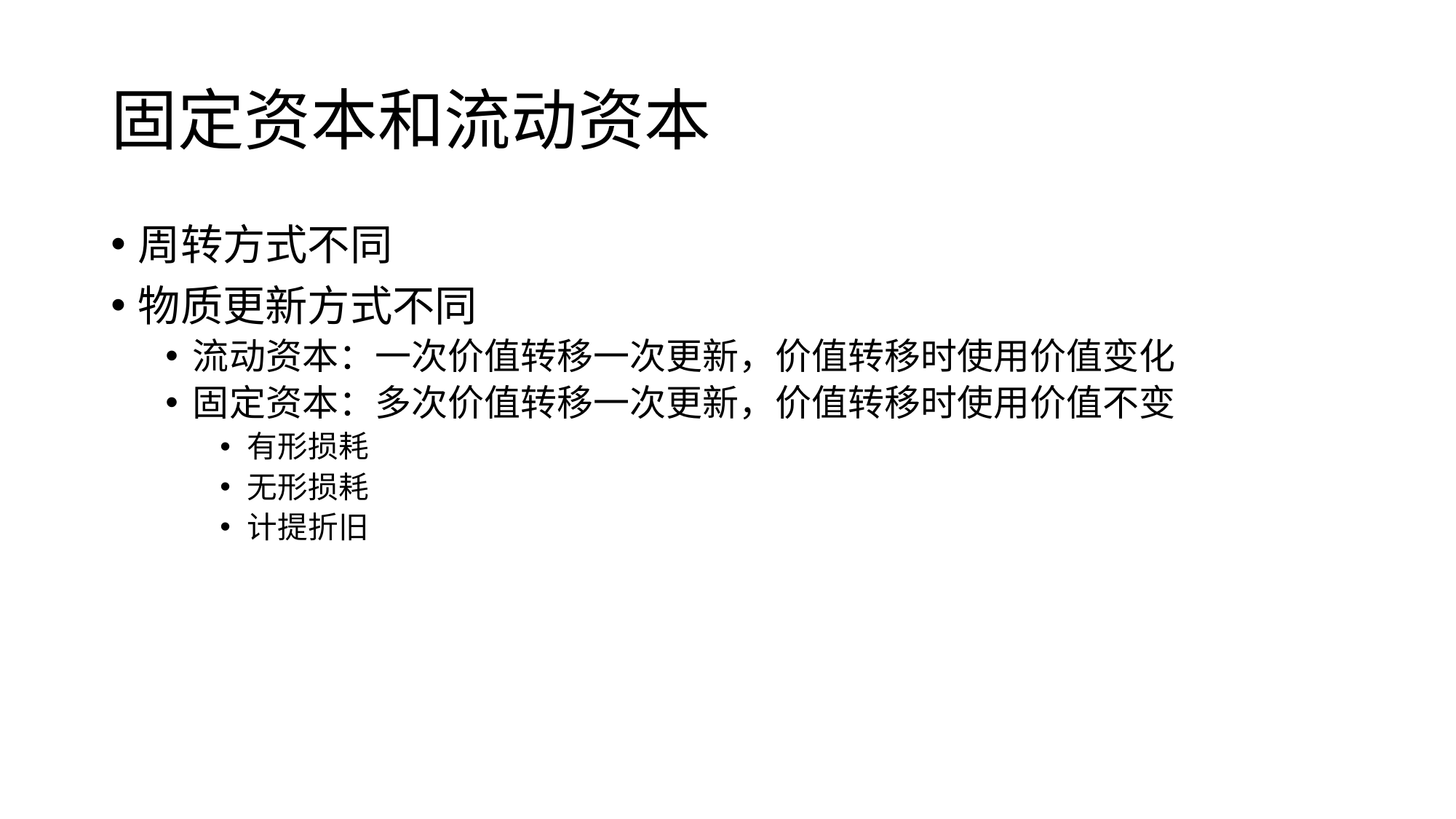

# 固定资本和流动资本
周转方式不同
物质更新方式不同
流动资本：一次价值转移一次更新，价值转移时使用价值变化
固定资本：多次价值转移一次更新，价值转移时使用价值不变
有形损耗
无形损耗
计提折旧